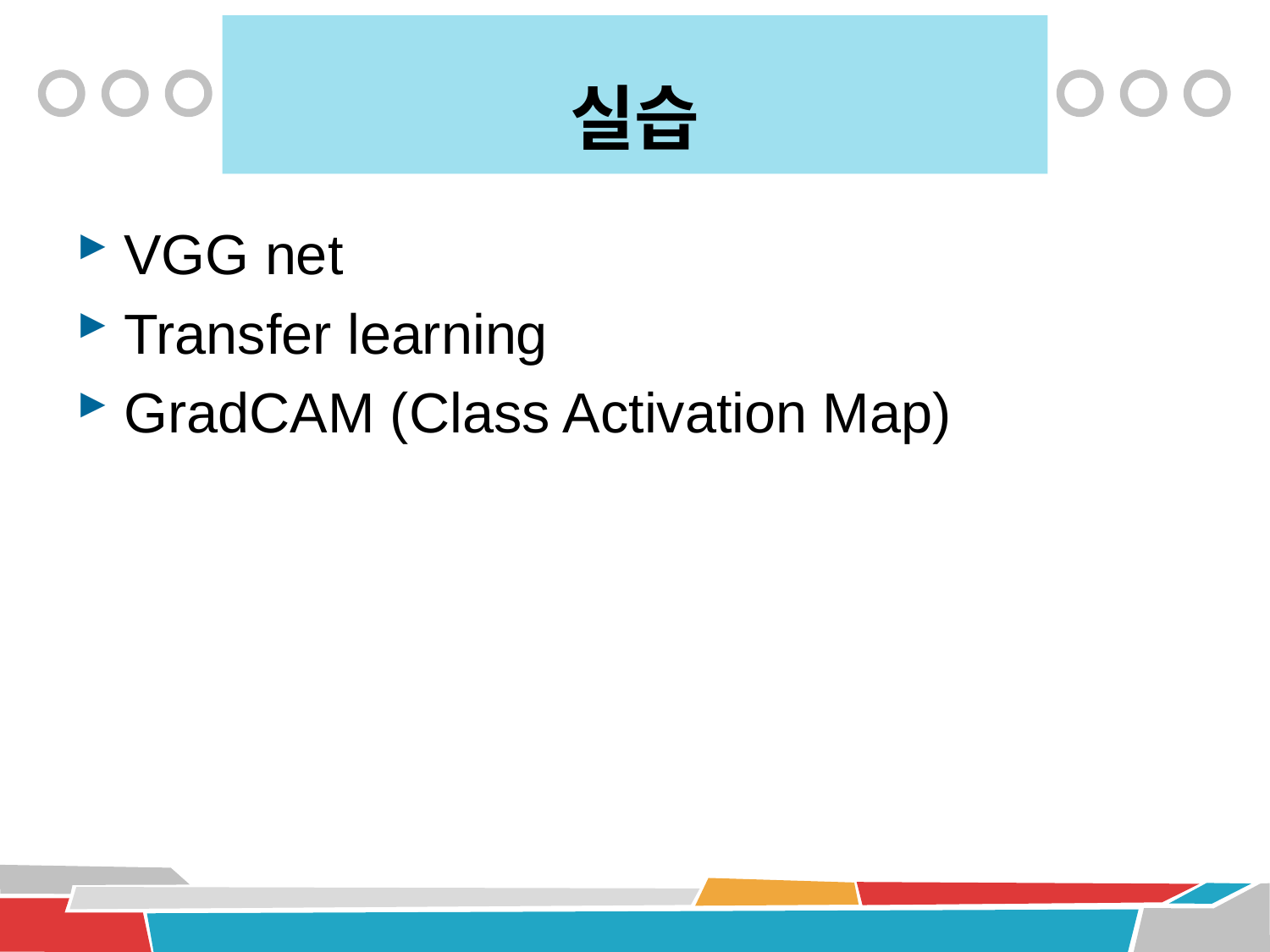

# 실습
VGG net
Transfer learning
GradCAM (Class Activation Map)